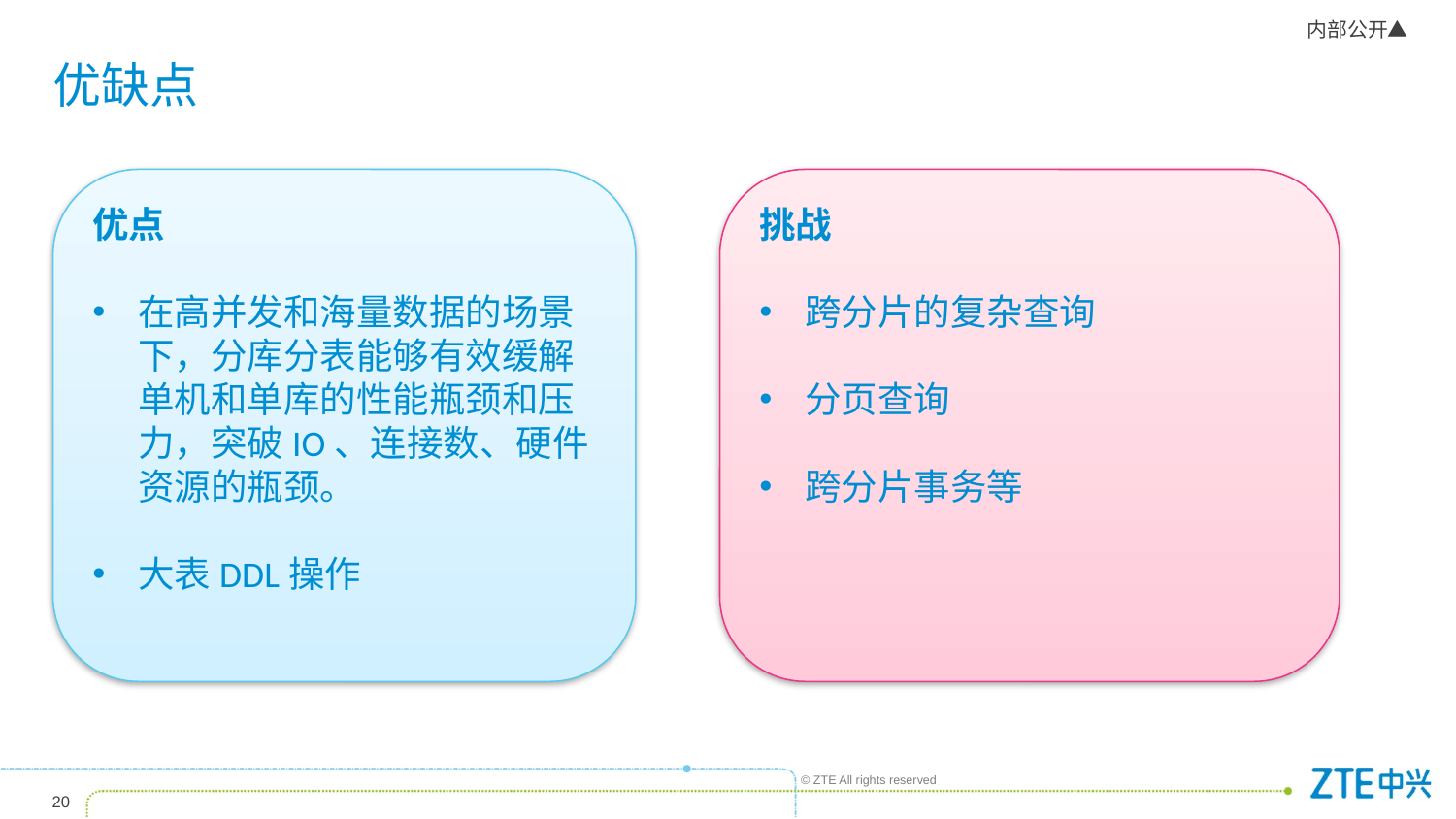

# 优缺点
优点

在高并发和海量数据的场景下，分库分表能够有效缓解单机和单库的性能瓶颈和压力，突破IO、连接数、硬件资源的瓶颈。

大表DDL操作
挑战

跨分片的复杂查询

分页查询

跨分片事务等